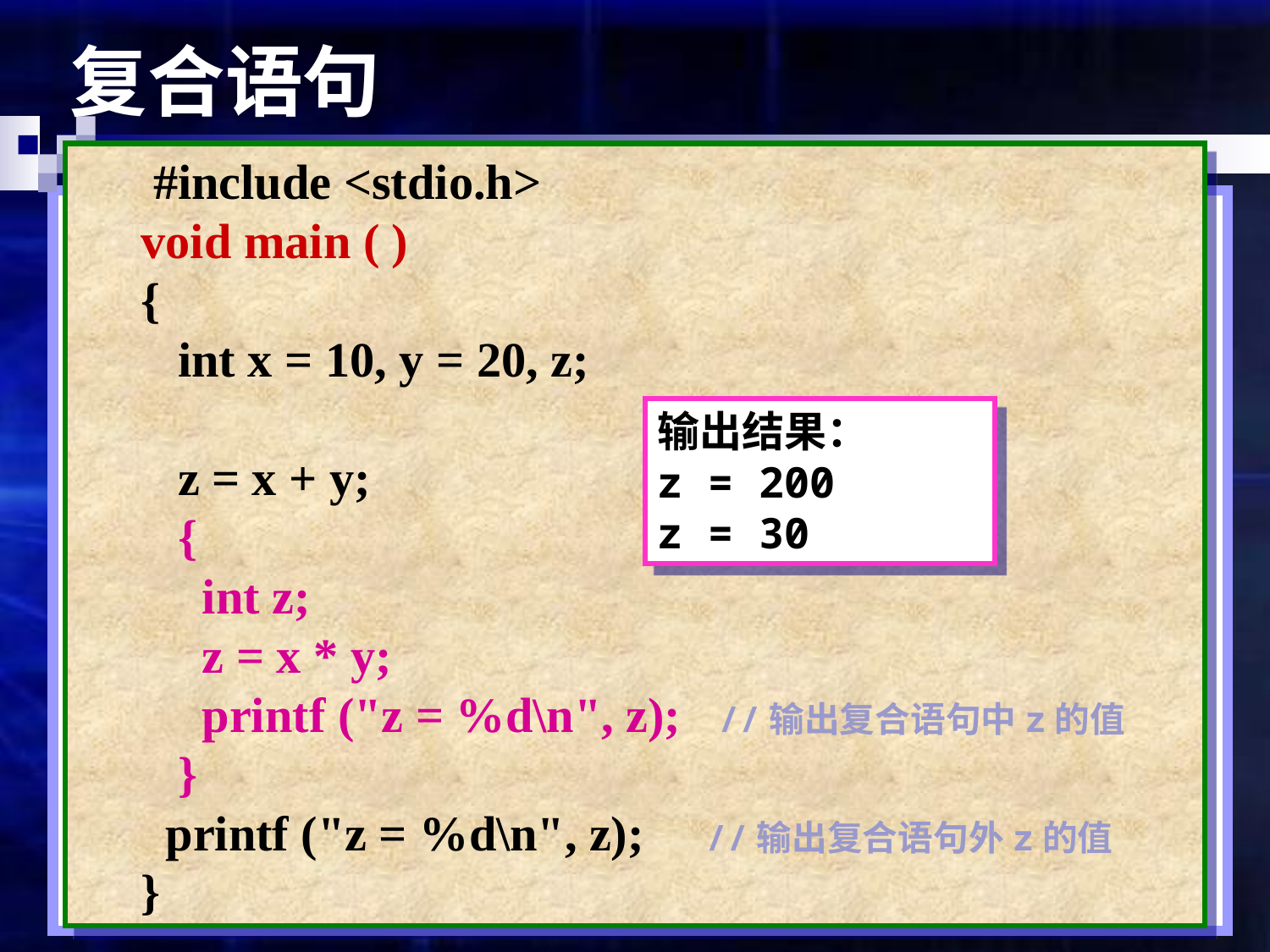

# 复合语句
 #include <stdio.h>
void main ( )
{
   int x = 10, y = 20, z;

   z = x + y;
   {
     int z;
     z = x * y;
     printf ("z = %d\n", z);   //输出复合语句中z的值
   }
  printf ("z = %d\n", z);     //输出复合语句外z的值
}
用 {…}括起来的一组语句。
 一般形式为：
   {  [数据说明部分；]
       执行语句部分；
   }
输出结果：
z = 200
z = 30
 说明：
   (1) “}”后不加分号
   (2) 语法上和单一语句相同
   (3) 复合语句可嵌套
       (4)  复合语句内定义的变量只能在复合语句内使用。
 {
   int a = 2, b = 3, c;
   c = a + b;
   printf ("c = %d\n", c);
 }